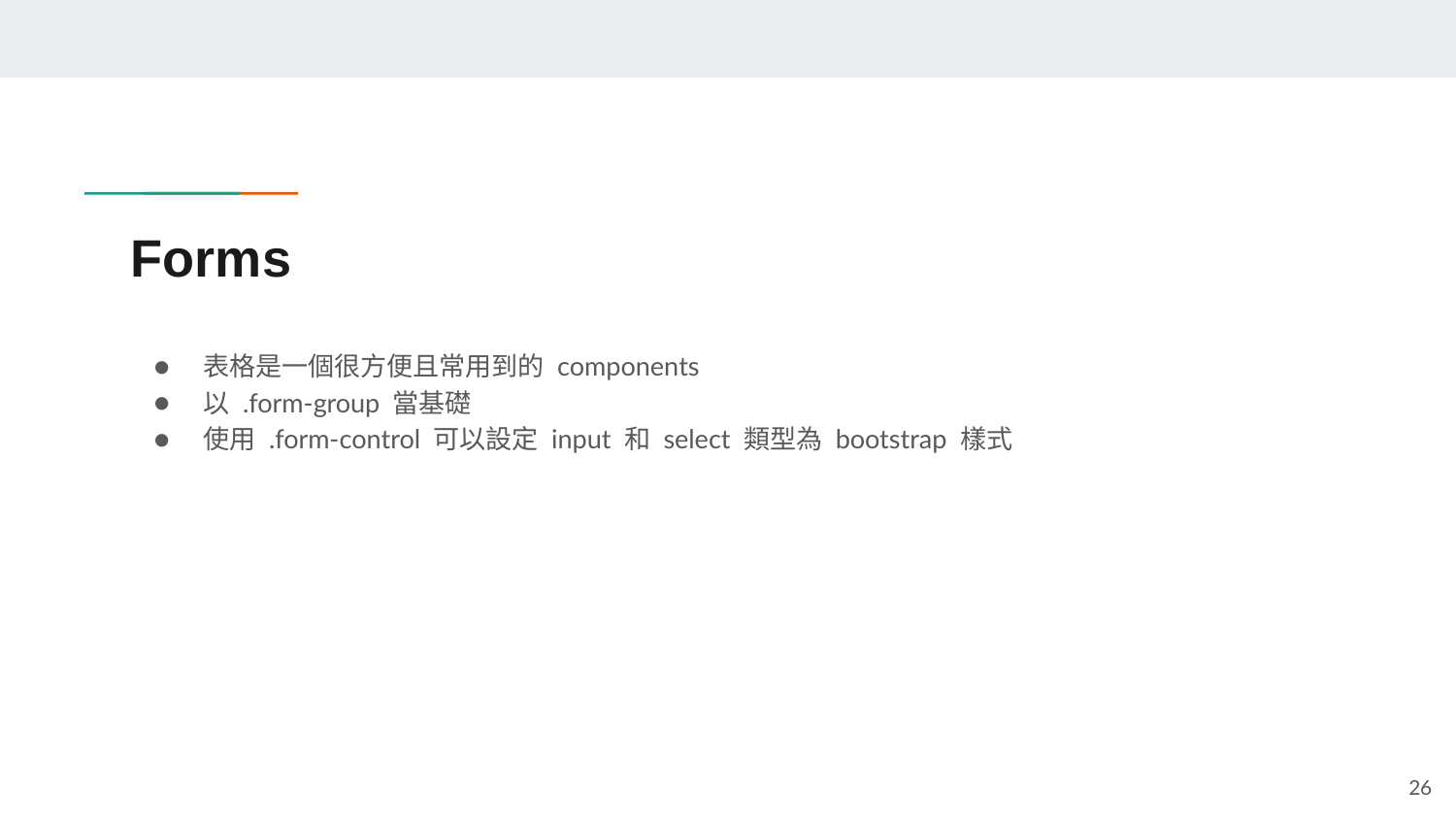

# Forms
表格是一個很方便且常用到的 components
以 .form-group 當基礎
使用 .form-control 可以設定 input 和 select 類型為 bootstrap 樣式
26